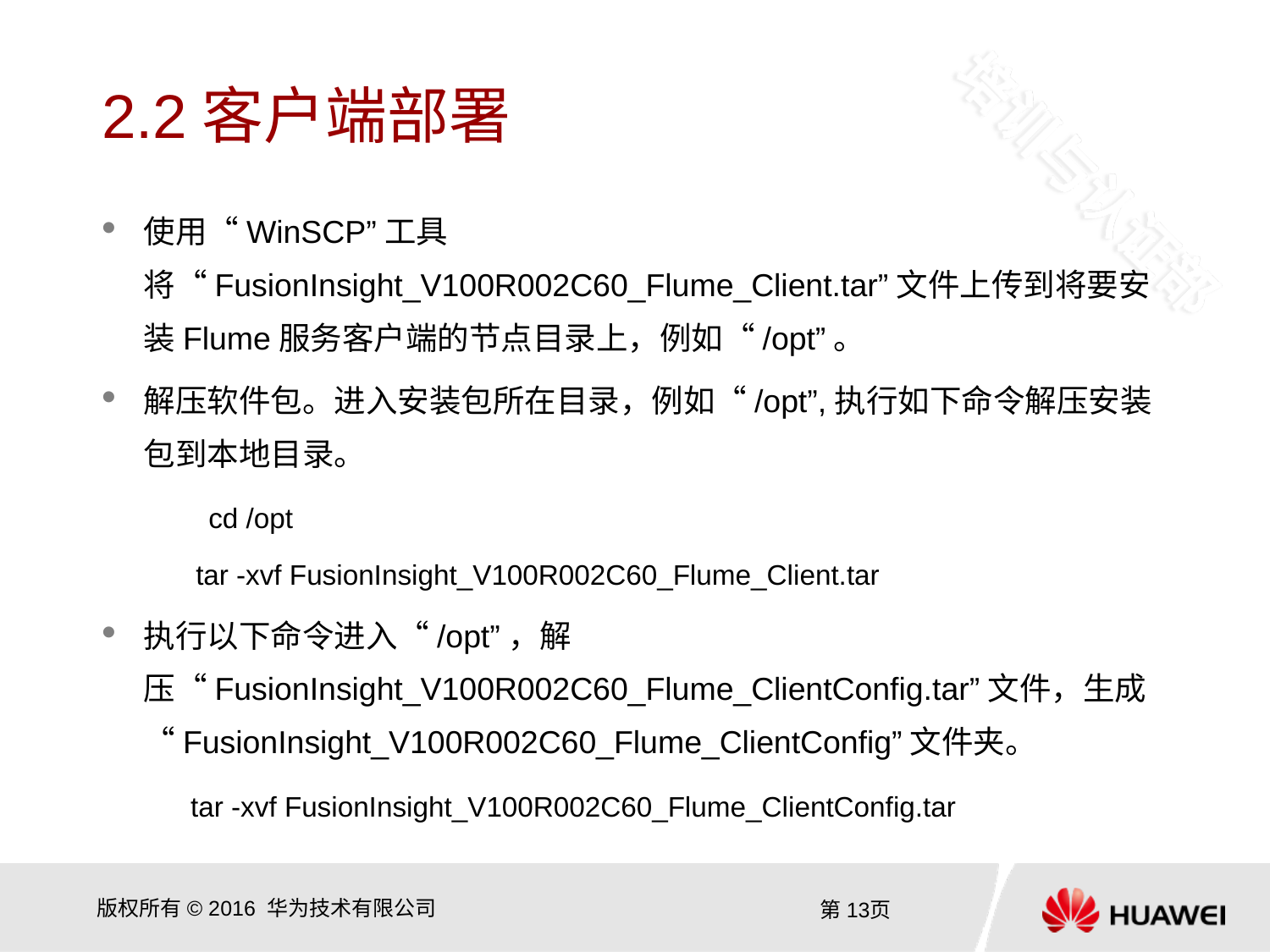

# 2.2客户端部署

使用“WinSCP”工具将“FusionInsight_V100R002C60_Flume_Client.tar”文件上传到将要安装Flume服务客户端的节点目录上，例如“/opt”。
解压软件包。进入安装包所在目录，例如“/opt”,执行如下命令解压安装包到本地目录。
            cd /opt
            tar -xvf FusionInsight_V100R002C60_Flume_Client.tar
执行以下命令进入“/opt”，解压“FusionInsight_V100R002C60_Flume_ClientConfig.tar”文件，生成“FusionInsight_V100R002C60_Flume_ClientConfig”文件夹。
          tar -xvf FusionInsight_V100R002C60_Flume_ClientConfig.tar